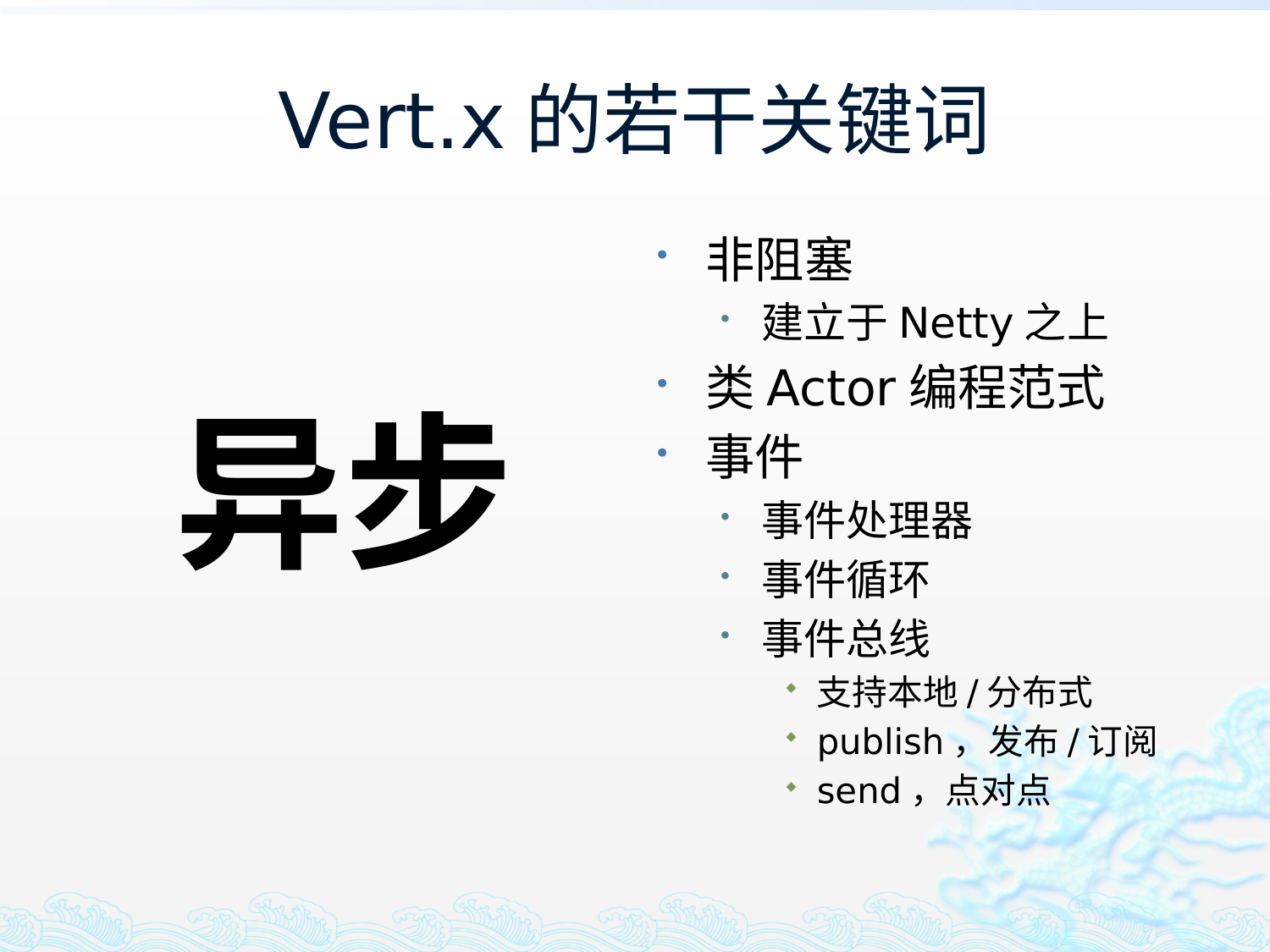

# Vert.x的若干关键词
非阻塞
建立于Netty之上
类Actor编程范式
事件
事件处理器
事件循环
事件总线
支持本地/分布式
publish，发布/订阅
send，点对点
异步